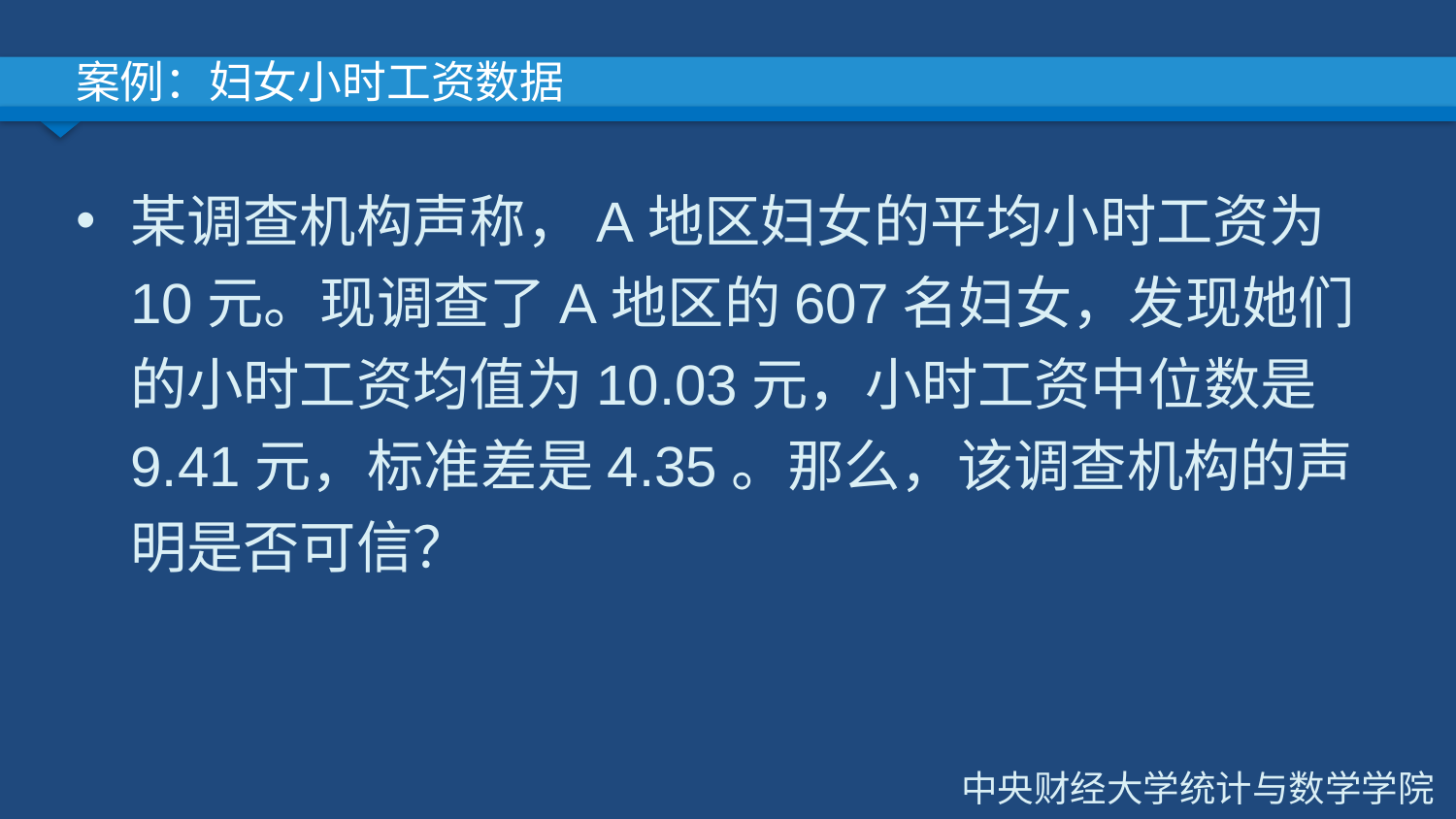

# 案例：妇女小时工资数据
某调查机构声称，A地区妇女的平均小时工资为10元。现调查了A地区的607名妇女，发现她们的小时工资均值为10.03元，小时工资中位数是9.41元，标准差是4.35。那么，该调查机构的声明是否可信？